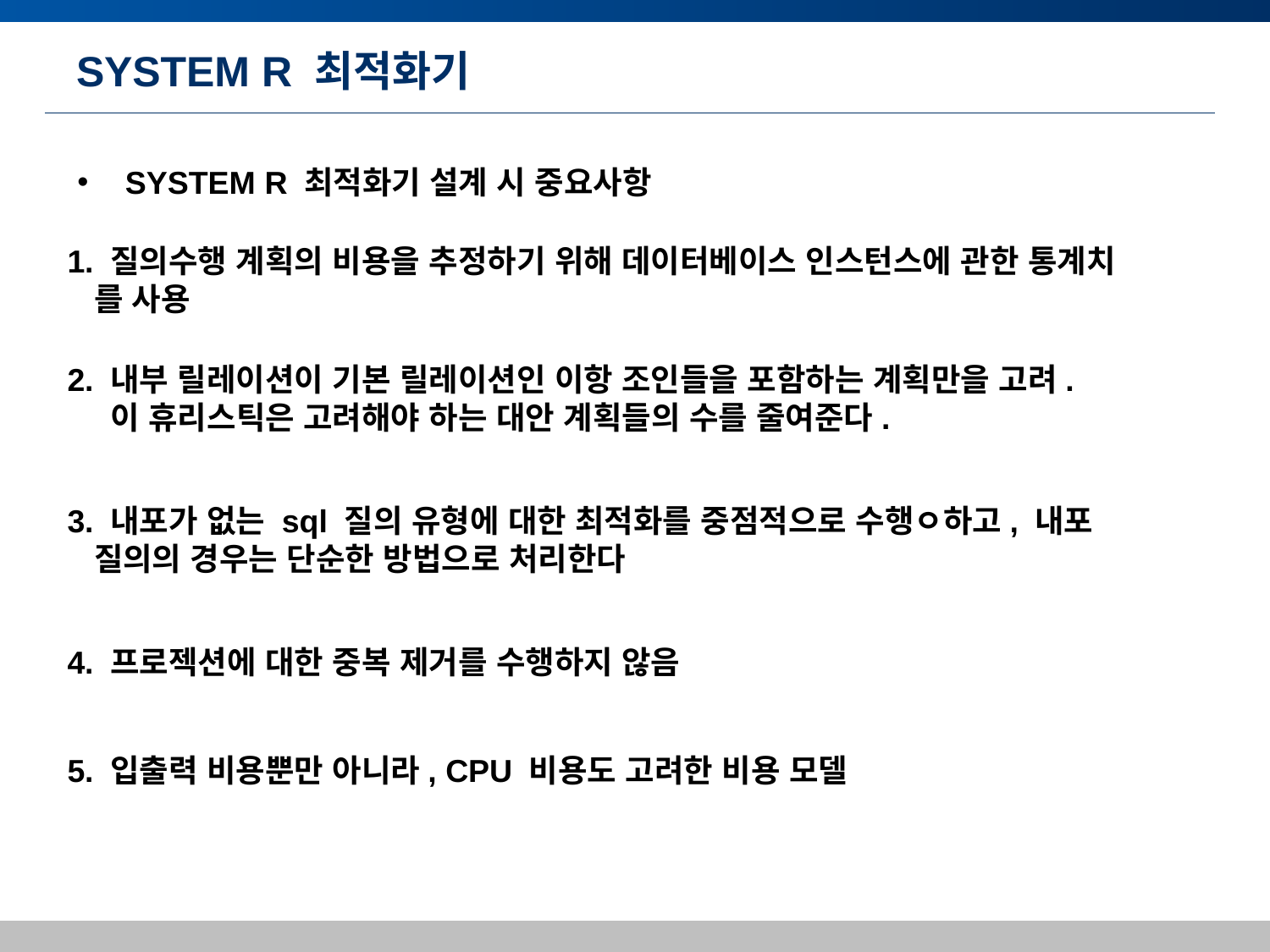

# SYSTEM R 최적화기
  SYSTEM R 최적화기 설계 시 중요사항
1. 질의수행 계획의 비용을 추정하기 위해 데이터베이스 인스턴스에 관한 통계치
   를 사용
2. 내부 릴레이션이 기본 릴레이션인 이항 조인들을 포함하는 계획만을 고려.
    이 휴리스틱은 고려해야 하는 대안 계획들의 수를 줄여준다.
3. 내포가 없는 sql 질의 유형에 대한 최적화를 중점적으로 수행ㅇ하고, 내포
   질의의 경우는 단순한 방법으로 처리한다
4. 프로젝션에 대한 중복 제거를 수행하지 않음
5. 입출력 비용뿐만 아니라, CPU 비용도 고려한 비용 모델